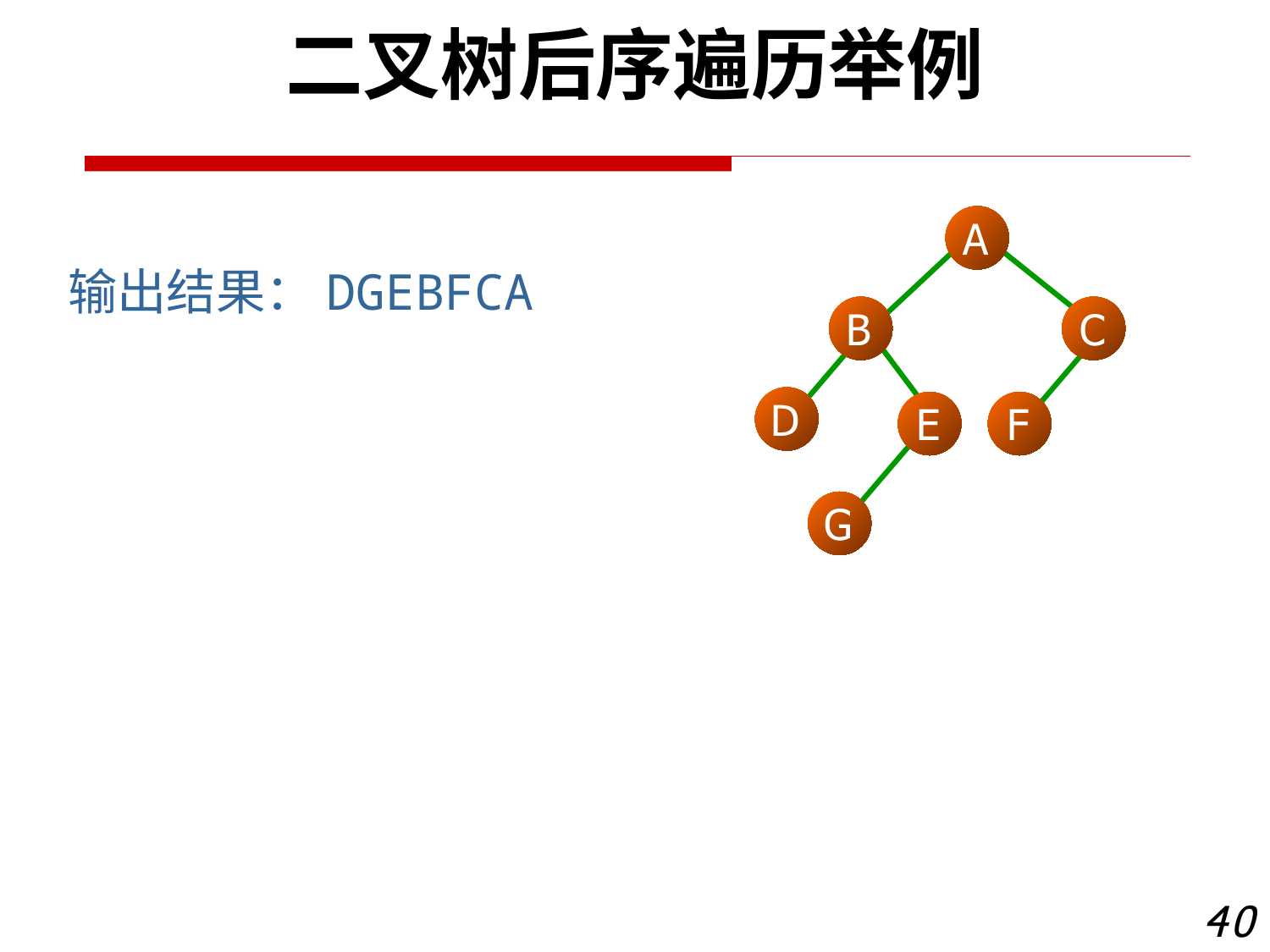

二叉树后序遍历举例
A

B
C

D
E
F

G
输出结果：DGEBFCA
40